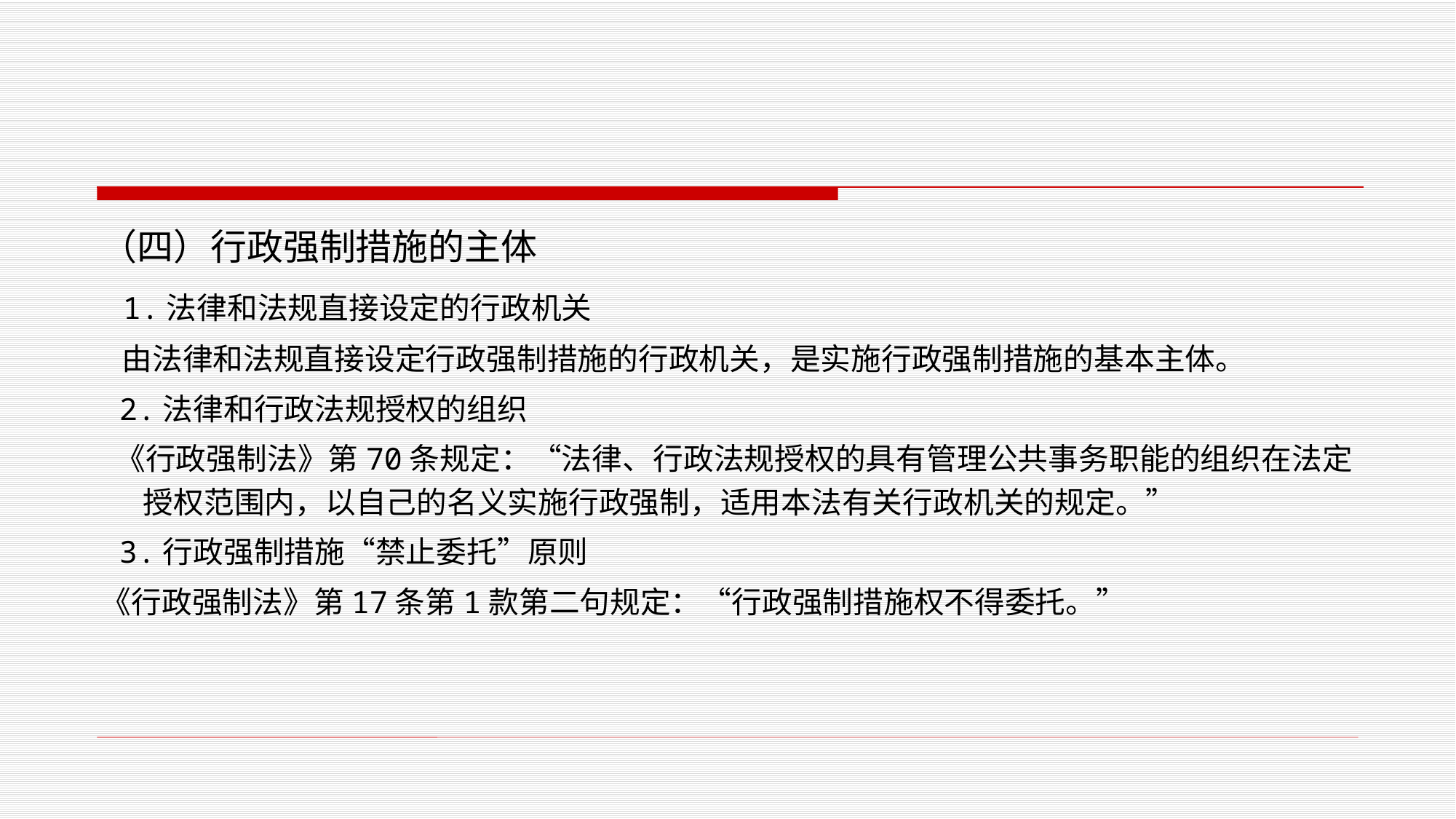

#
（四）行政强制措施的主体
 1.法律和法规直接设定的行政机关
  由法律和法规直接设定行政强制措施的行政机关，是实施行政强制措施的基本主体。
 2.法律和行政法规授权的组织
 《行政强制法》第70条规定：“法律、行政法规授权的具有管理公共事务职能的组织在法定授权范围内，以自己的名义实施行政强制，适用本法有关行政机关的规定。”
 3.行政强制措施“禁止委托”原则
《行政强制法》第17条第1款第二句规定：“行政强制措施权不得委托。”